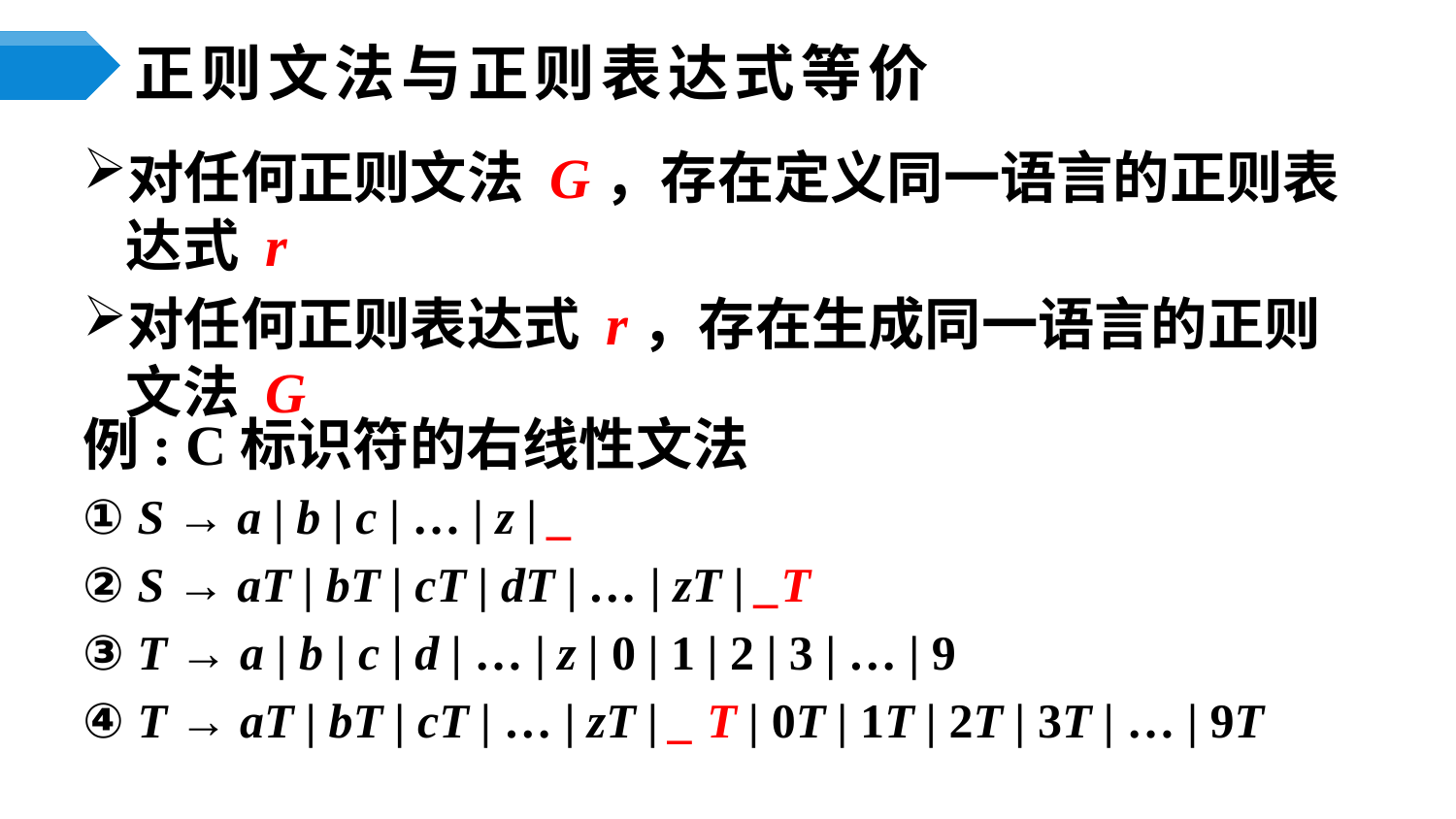

# 正则文法与正则表达式等价
对任何正则文法 G，存在定义同一语言的正则表达式 r
对任何正则表达式 r，存在生成同一语言的正则文法 G
例: C标识符的右线性文法
① S → a | b | c | … | z | _
② S → aT | bT | cT | dT | … | zT | _T
③ T → a | b | c | d | … | z | 0 | 1 | 2 | 3 | … | 9
④ T → aT | bT | cT | … | zT | _ T | 0T | 1T | 2T | 3T | … | 9T